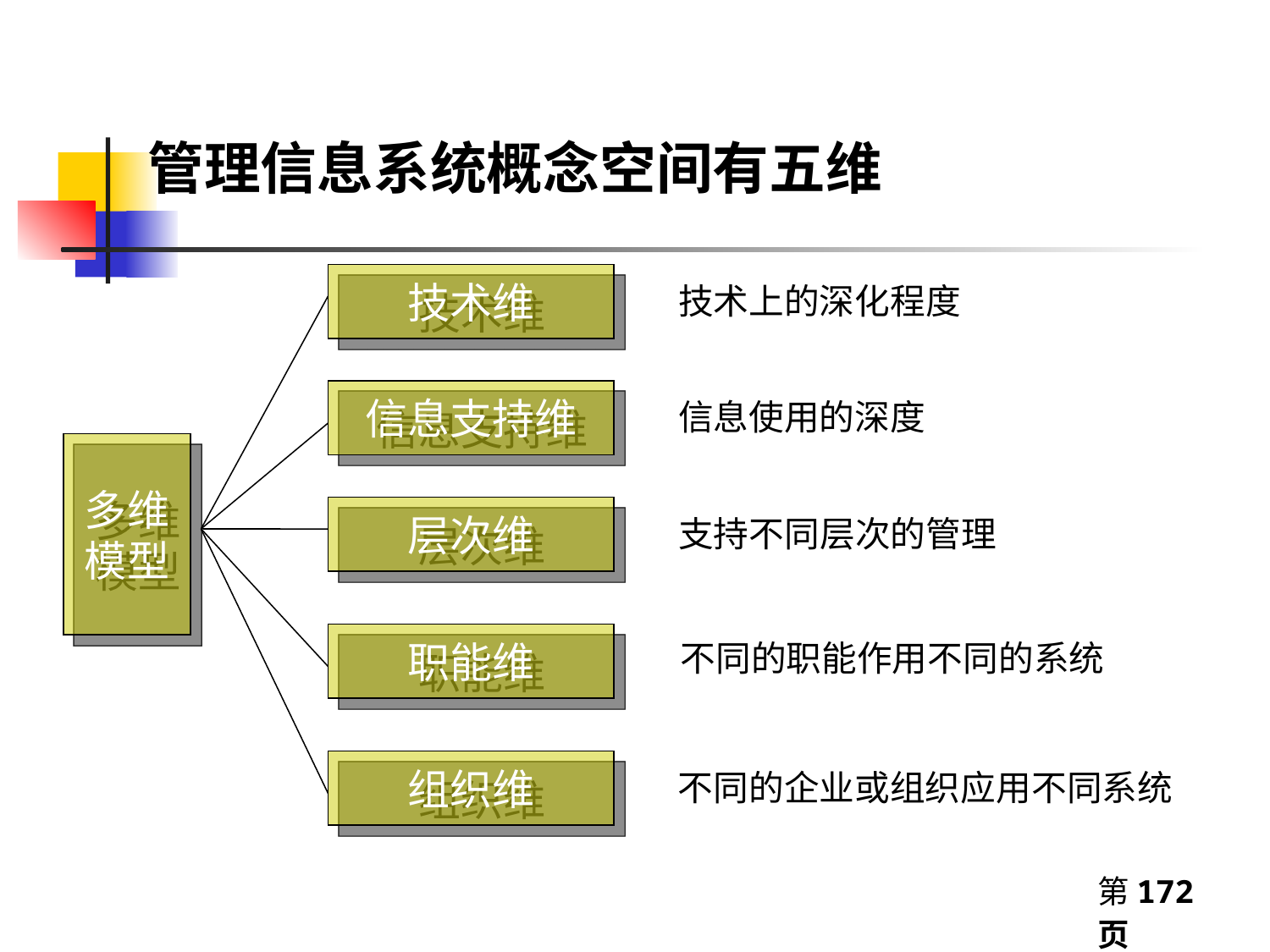

管理信息系统概念空间有五维
技术维

信息支持维

多维
模型
层次维

职能维
组织维
技术上的深化程度
信息使用的深度
支持不同层次的管理
不同的职能作用不同的系统
不同的企业或组织应用不同系统